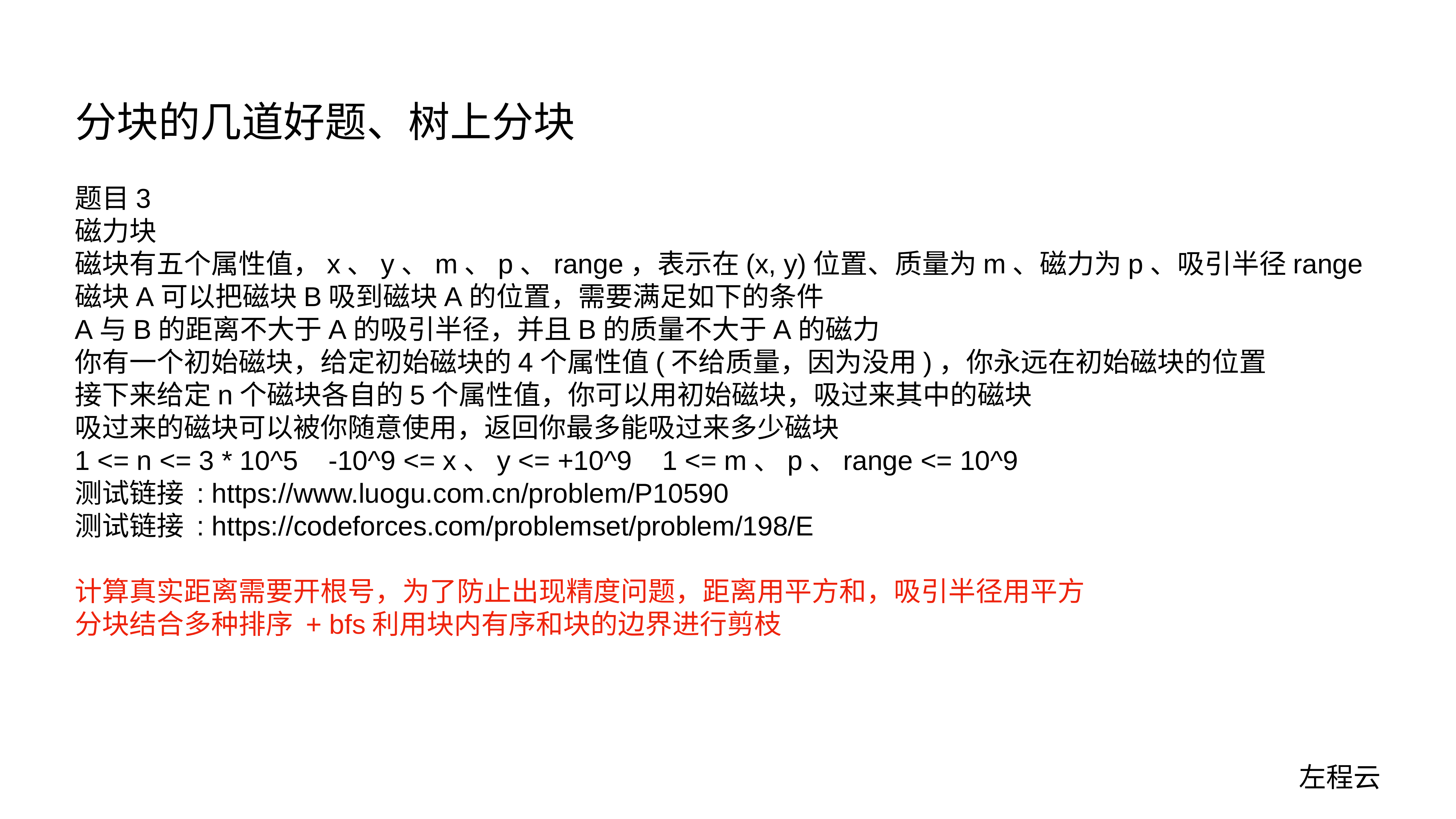

# 分块的几道好题、树上分块
题目3
磁力块
磁块有五个属性值，x、y、m、p、range，表示在(x, y)位置、质量为m、磁力为p、吸引半径range
磁块A可以把磁块B吸到磁块A的位置，需要满足如下的条件
A与B的距离不大于A的吸引半径，并且B的质量不大于A的磁力
你有一个初始磁块，给定初始磁块的4个属性值(不给质量，因为没用)，你永远在初始磁块的位置
接下来给定n个磁块各自的5个属性值，你可以用初始磁块，吸过来其中的磁块
吸过来的磁块可以被你随意使用，返回你最多能吸过来多少磁块
1 <= n <= 3 * 10^5    -10^9 <= x、y <= +10^9    1 <= m、p、range <= 10^9
测试链接 : https://www.luogu.com.cn/problem/P10590
测试链接 : https://codeforces.com/problemset/problem/198/E

计算真实距离需要开根号，为了防止出现精度问题，距离用平方和，吸引半径用平方
分块结合多种排序 + bfs利用块内有序和块的边界进行剪枝
左程云